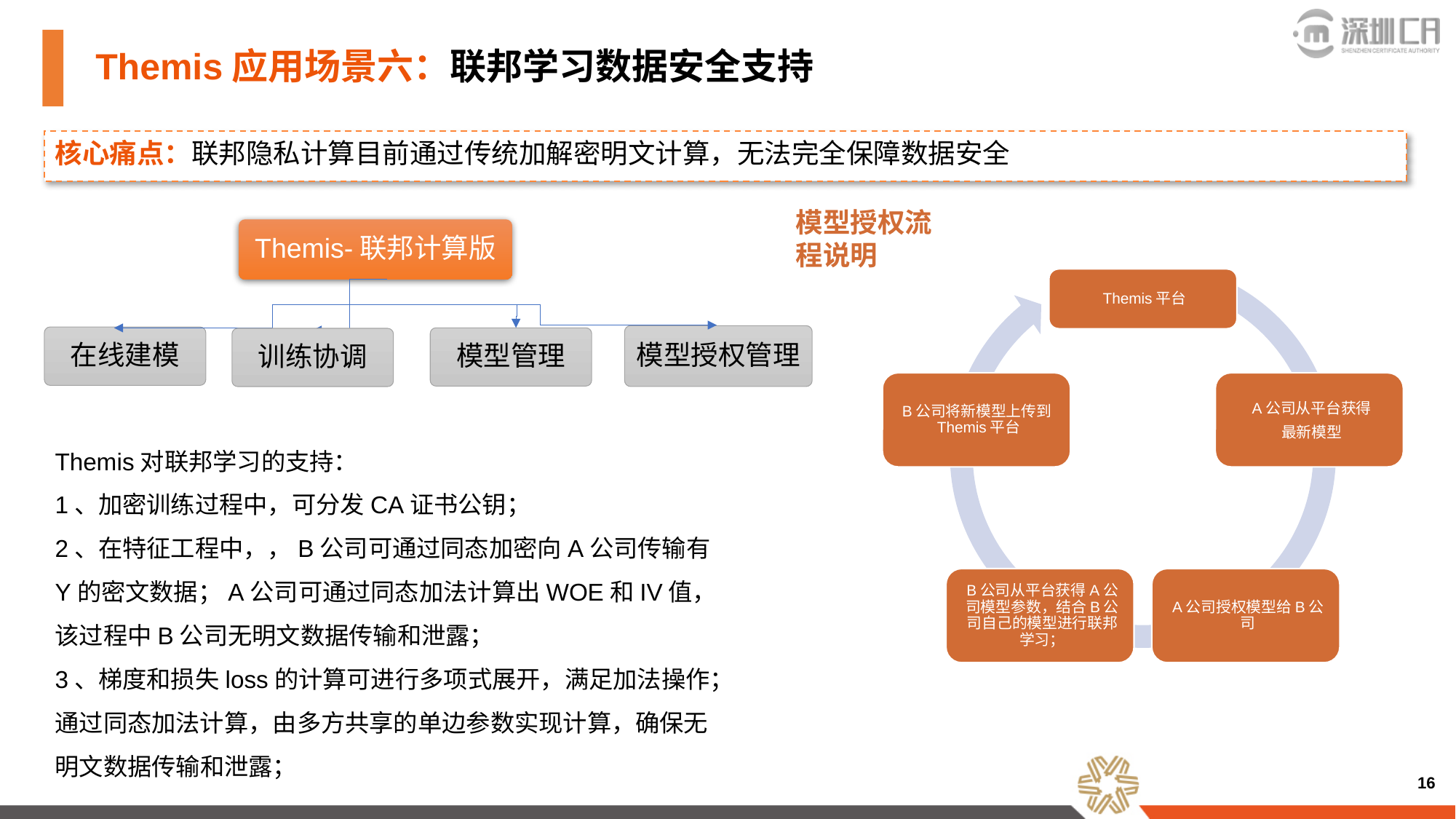

# Themis应用场景六：联邦学习数据安全支持
核心痛点：联邦隐私计算目前通过传统加解密明文计算，无法完全保障数据安全
模型授权流程说明
Themis-联邦计算版
模型授权管理
在线建模
模型管理
Themis平台
A公司从平台获得
最新模型
A公司授权模型给B公司
B公司从平台获得A公司模型参数，结合B公司自己的模型进行联邦学习；
B公司将新模型上传到Themis平台
训练协调
Themis对联邦学习的支持：
1、加密训练过程中，可分发CA证书公钥；
2、在特征工程中，，B公司可通过同态加密向A公司传输有Y的密文数据；A公司可通过同态加法计算出WOE和IV值，该过程中B公司无明文数据传输和泄露；
3、梯度和损失loss的计算可进行多项式展开，满足加法操作；通过同态加法计算，由多方共享的单边参数实现计算，确保无明文数据传输和泄露；